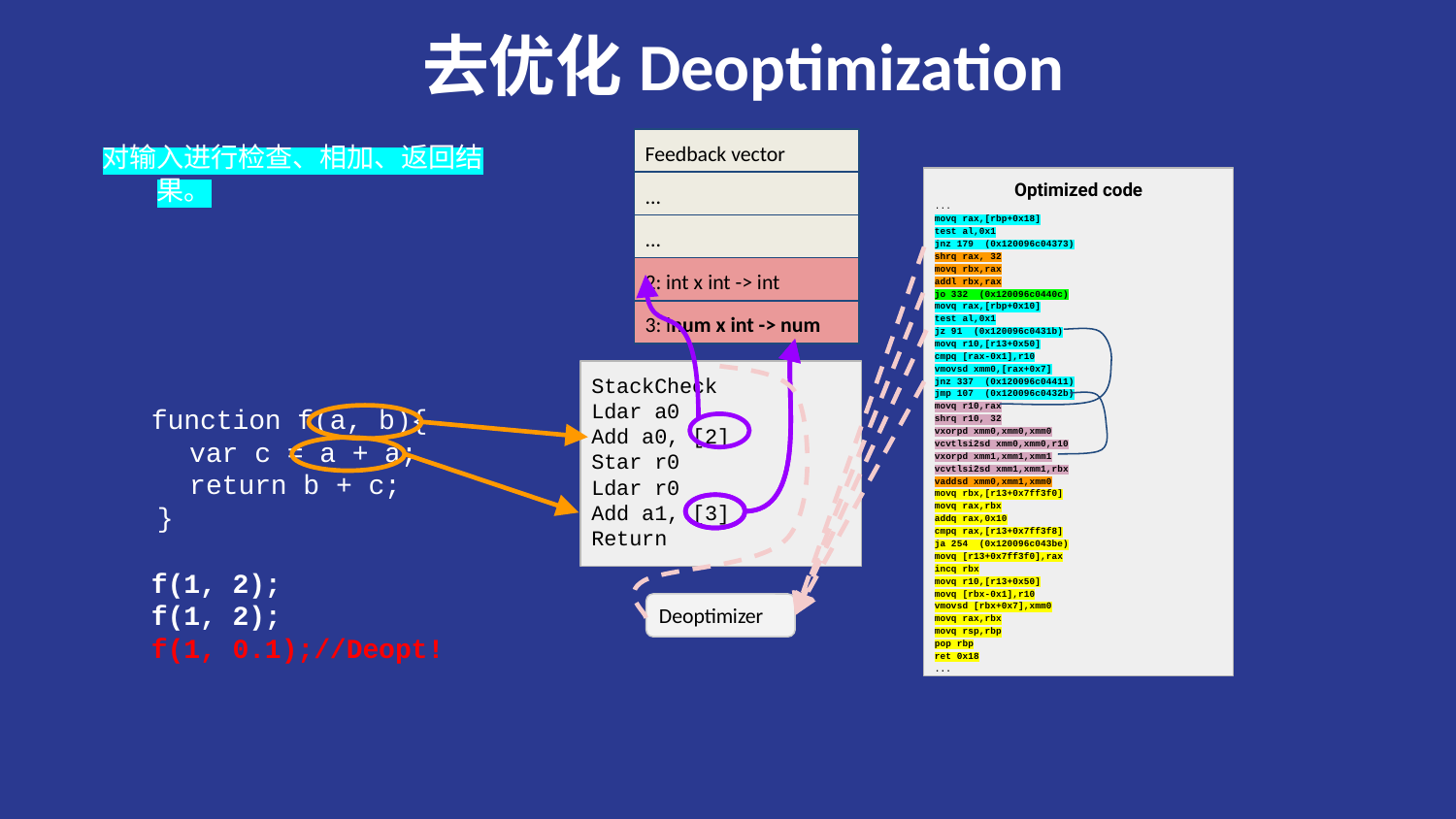

# 去优化Deoptimization
Feedback vector
对输入进行检查、相加、返回结果。

   function f(a, b){
  var c = a + a;
  return b + c;
}

   f(1, 2);
   f(1, 2);
   f(1, 0.1);//Deopt!
Optimized code
...
movq rax,[rbp+0x18]
test al,0x1
jnz 179  (0x120096c04373)
shrq rax, 32
movq rbx,rax
addl rbx,rax
jo 332  (0x120096c0440c)
movq rax,[rbp+0x10]
test al,0x1
jz 91  (0x120096c0431b)
movq r10,[r13+0x50]
cmpq [rax-0x1],r10
vmovsd xmm0,[rax+0x7]
jnz 337  (0x120096c04411)
jmp 107  (0x120096c0432b)
movq r10,rax
shrq r10, 32
vxorpd xmm0,xmm0,xmm0
vcvtlsi2sd xmm0,xmm0,r10
vxorpd xmm1,xmm1,xmm1
vcvtlsi2sd xmm1,xmm1,rbx
vaddsd xmm0,xmm1,xmm0
movq rbx,[r13+0x7ff3f0]
movq rax,rbx
addq rax,0x10
cmpq rax,[r13+0x7ff3f8]
ja 254  (0x120096c043be)
movq [r13+0x7ff3f0],rax
incq rbx
movq r10,[r13+0x50]
movq [rbx-0x1],r10
vmovsd [rbx+0x7],xmm0
movq rax,rbx
movq rsp,rbp
pop rbp
ret 0x18
...

...
...
2: int x int -> int
3: inum x int -> num

StackCheck
Ldar a0
Add a0, [2]
Star r0
Ldar r0
Add a1, [3]
Return

Deoptimizer